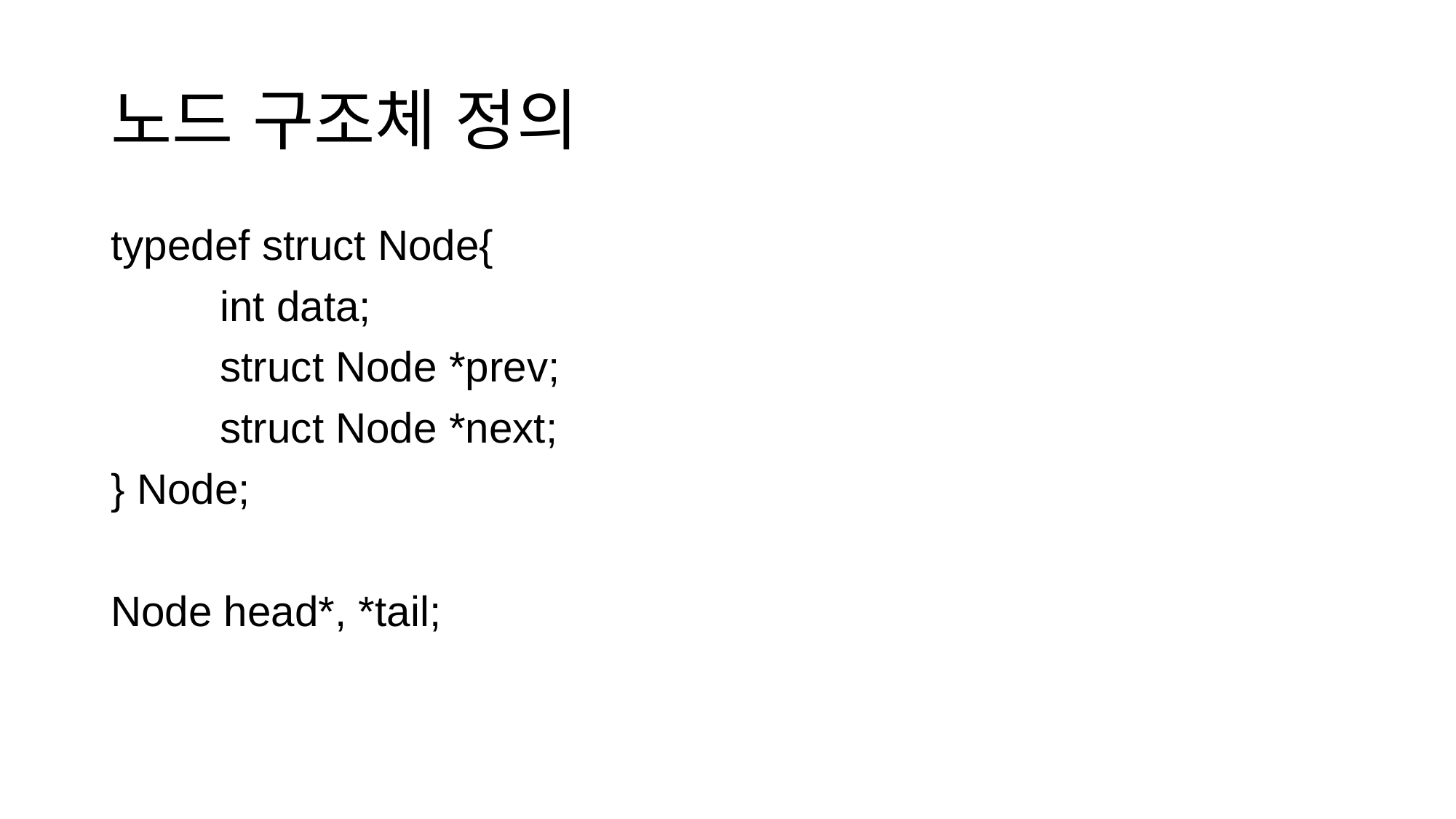

# 노드 구조체 정의
typedef struct Node{
	int data;
	struct Node *prev;
	struct Node *next;
} Node;

Node head*, *tail;